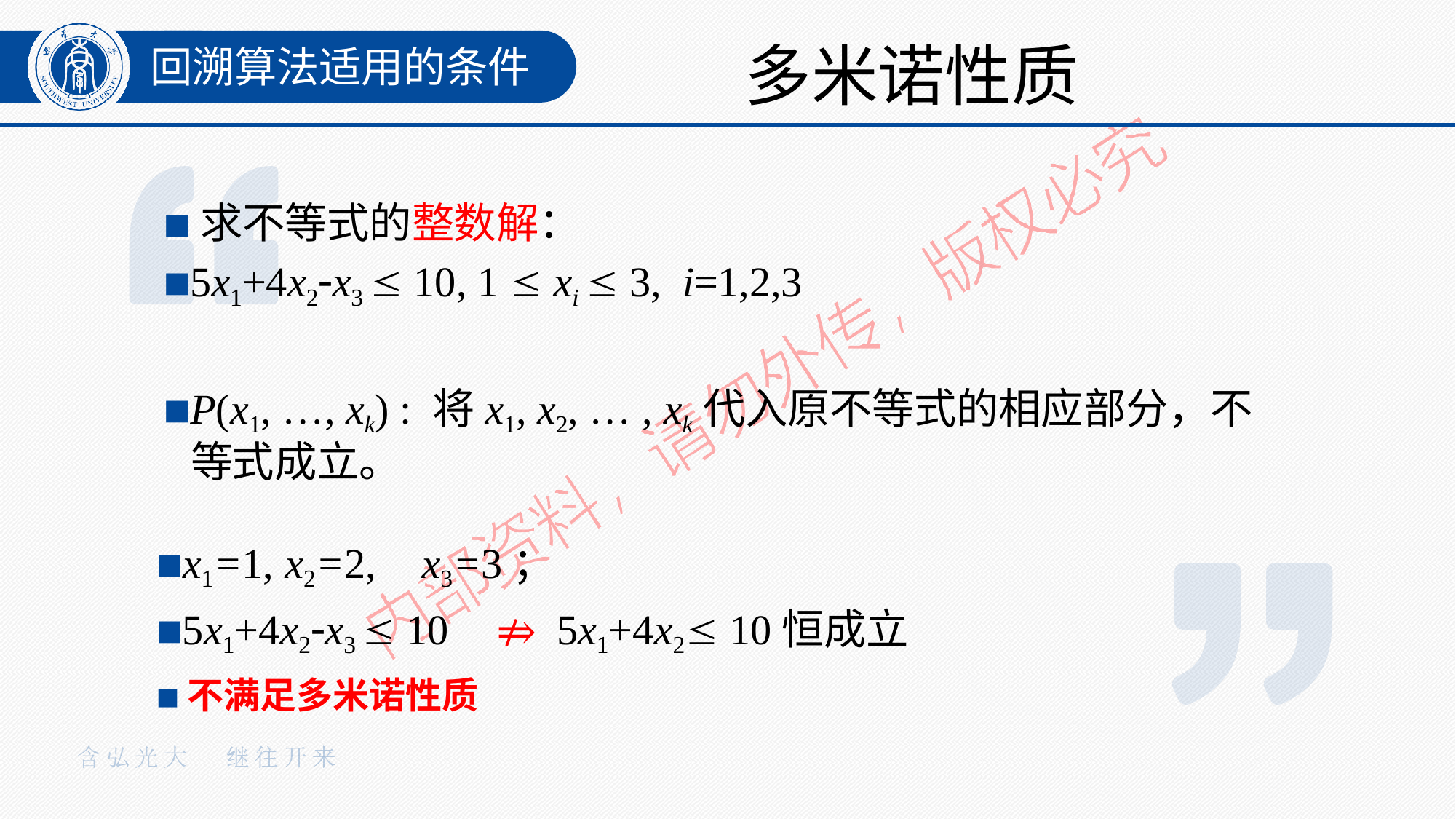

# 多米诺性质
回溯算法适用的条件
◼求不等式的整数解：
◼5x1+4x2−x3 ≤ 10, 1 ≤ xi ≤ 3,	i=1,2,3

◼P(x1, …, xk) : 将x1, x2, … , xk代入原不等式的相应部分，不等 式成立。

◼x1=1, x2=2,	x3=3；
◼5x1+4x2−x3 ≤ 10	⇏	5x1+4x2≤ 10恒成立
◼不满足多米诺性质